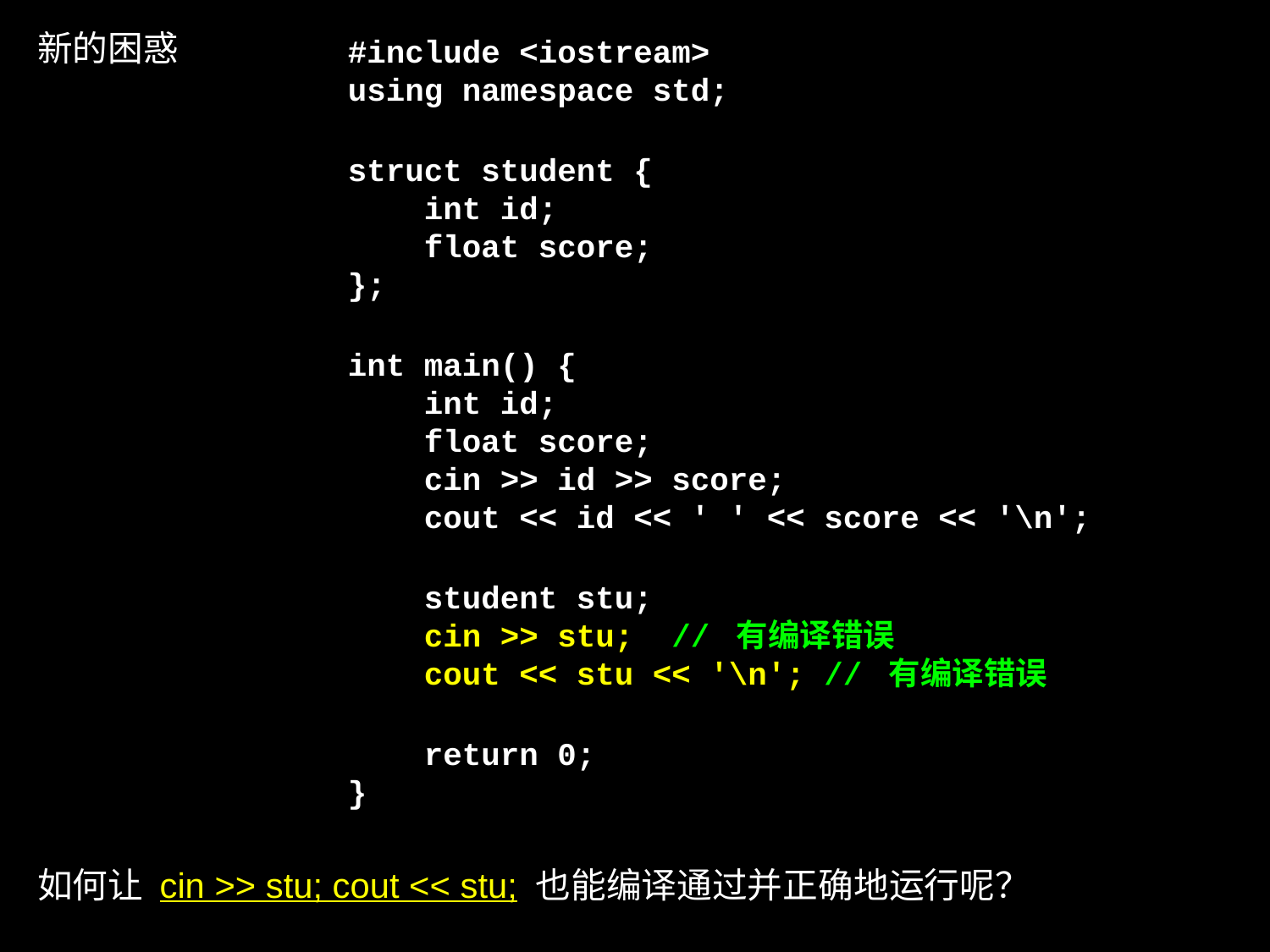

新的困惑
#include <iostream>
using namespace std;

struct student {
    int id;
    float score;
};

int main() {
    int id;
    float score;
    cin >> id >> score;
    cout << id << ' ' << score << '\n';

    student stu;
    cin >> stu;  // 有编译错误
    cout << stu << '\n'; // 有编译错误

    return 0;
}
如何让 cin >> stu; cout << stu; 也能编译通过并正确地运行呢？